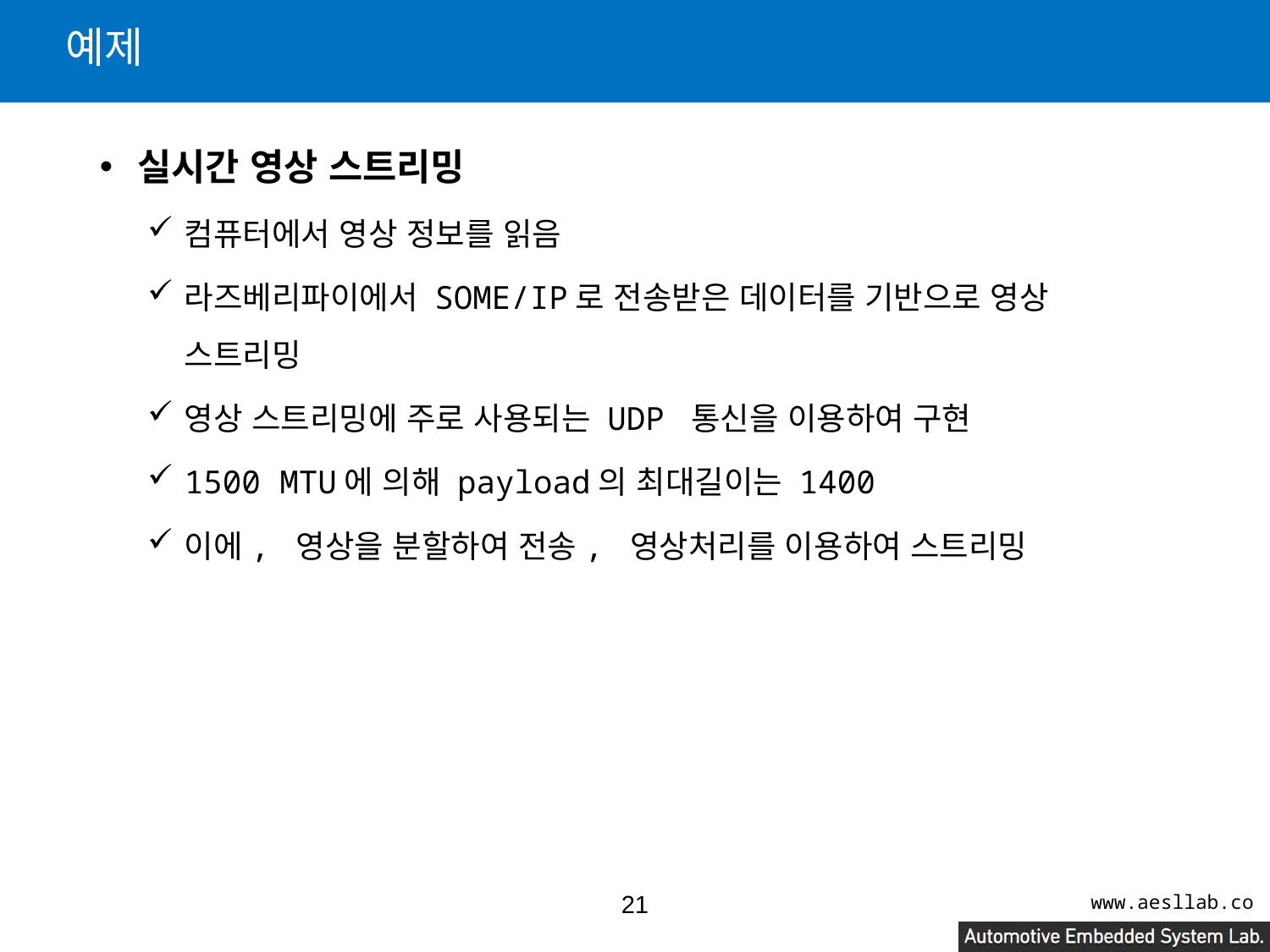

# 예제
실시간 영상 스트리밍
컴퓨터에서 영상 정보를 읽음
라즈베리파이에서 SOME/IP로 전송받은 데이터를 기반으로 영상 스트리밍
영상 스트리밍에 주로 사용되는 UDP 통신을 이용하여 구현
1500 MTU에 의해 payload의 최대길이는 1400
이에, 영상을 분할하여 전송, 영상처리를 이용하여 스트리밍

21